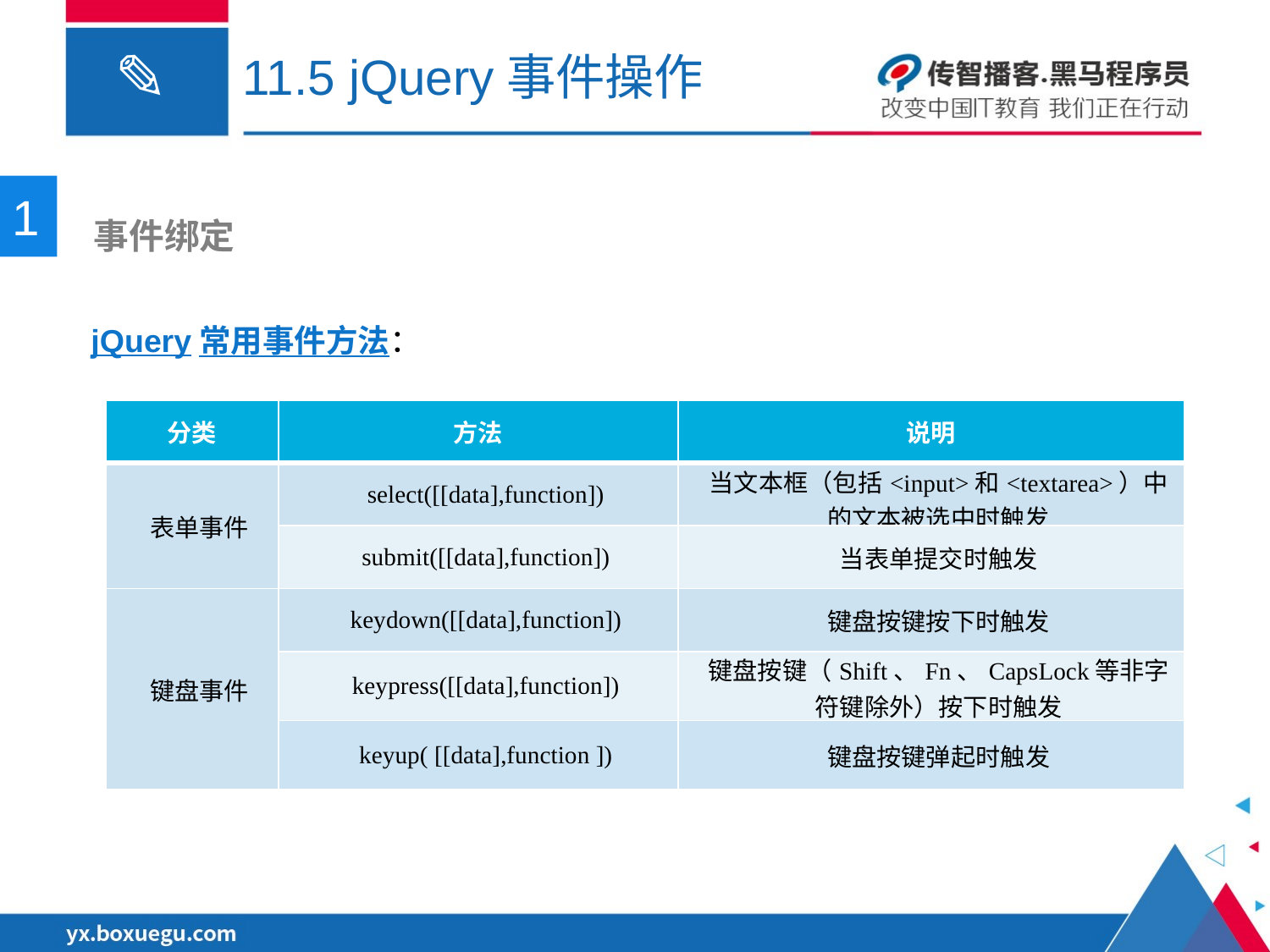

# 11.5 jQuery事件操作

1
  事件绑定
jQuery常用事件方法：
| 分类 | 方法 | 说明 |
| --- | --- | --- |
| 表单事件 | select([[data],function]) | 当文本框（包括<input>和<textarea>）中的文本被选中时触发 |
|  | submit([[data],function]) | 当表单提交时触发 |
| 键盘事件 | keydown([[data],function]) | 键盘按键按下时触发 |
|  | keypress([[data],function]) | 键盘按键（Shift、Fn、CapsLock等非字符键除外）按下时触发 |
|  | keyup( [[data],function ]) | 键盘按键弹起时触发 |